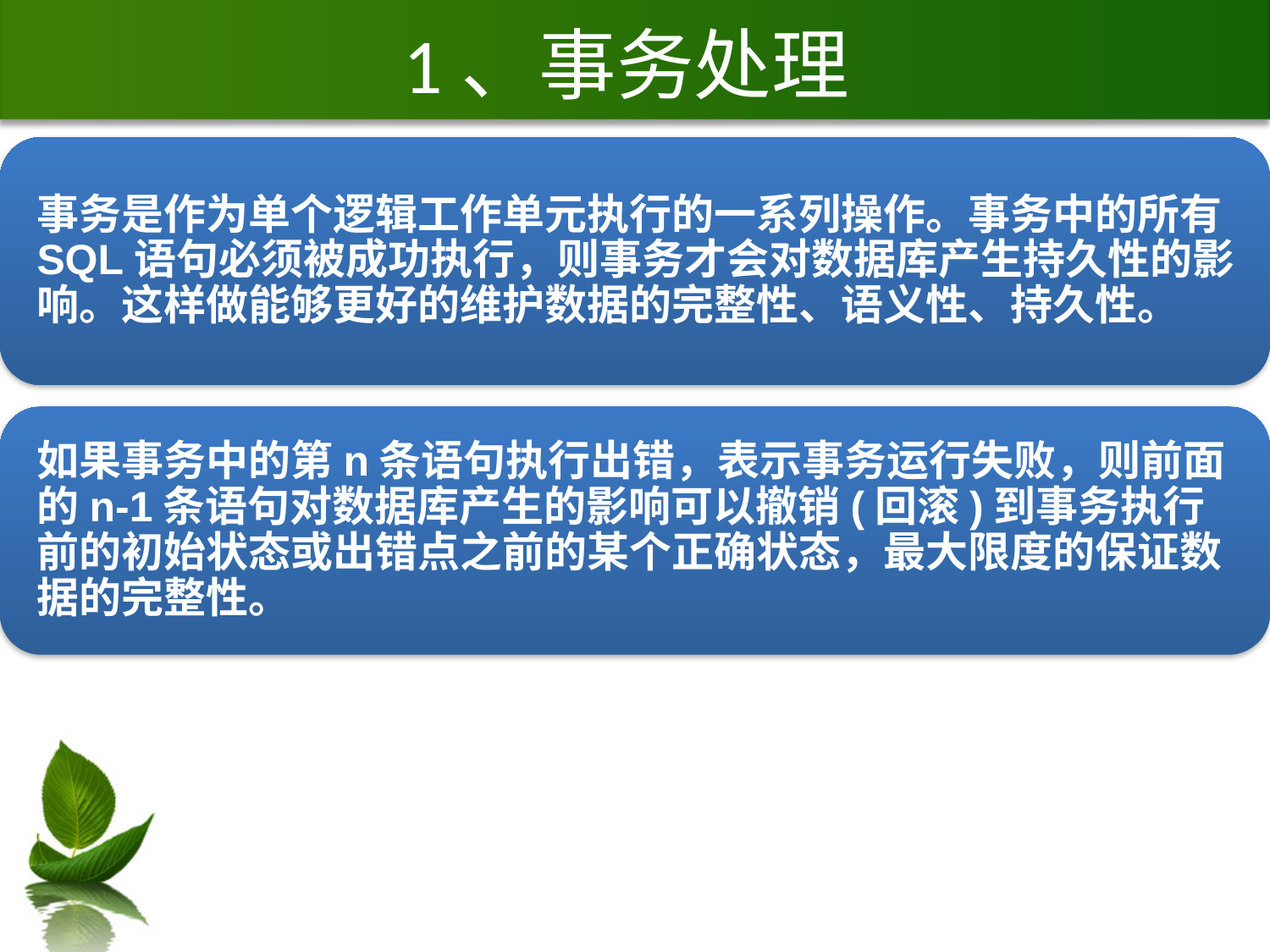

# 1、事务处理
事务是作为单个逻辑工作单元执行的一系列操作。事务中的所有SQL语句必须被成功执行，则事务才会对数据库产生持久性的影响。这样做能够更好的维护数据的完整性、语义性、持久性。
如果事务中的第n条语句执行出错，表示事务运行失败，则前面的n-1条语句对数据库产生的影响可以撤销(回滚)到事务执行前的初始状态或出错点之前的某个正确状态，最大限度的保证数据的完整性。